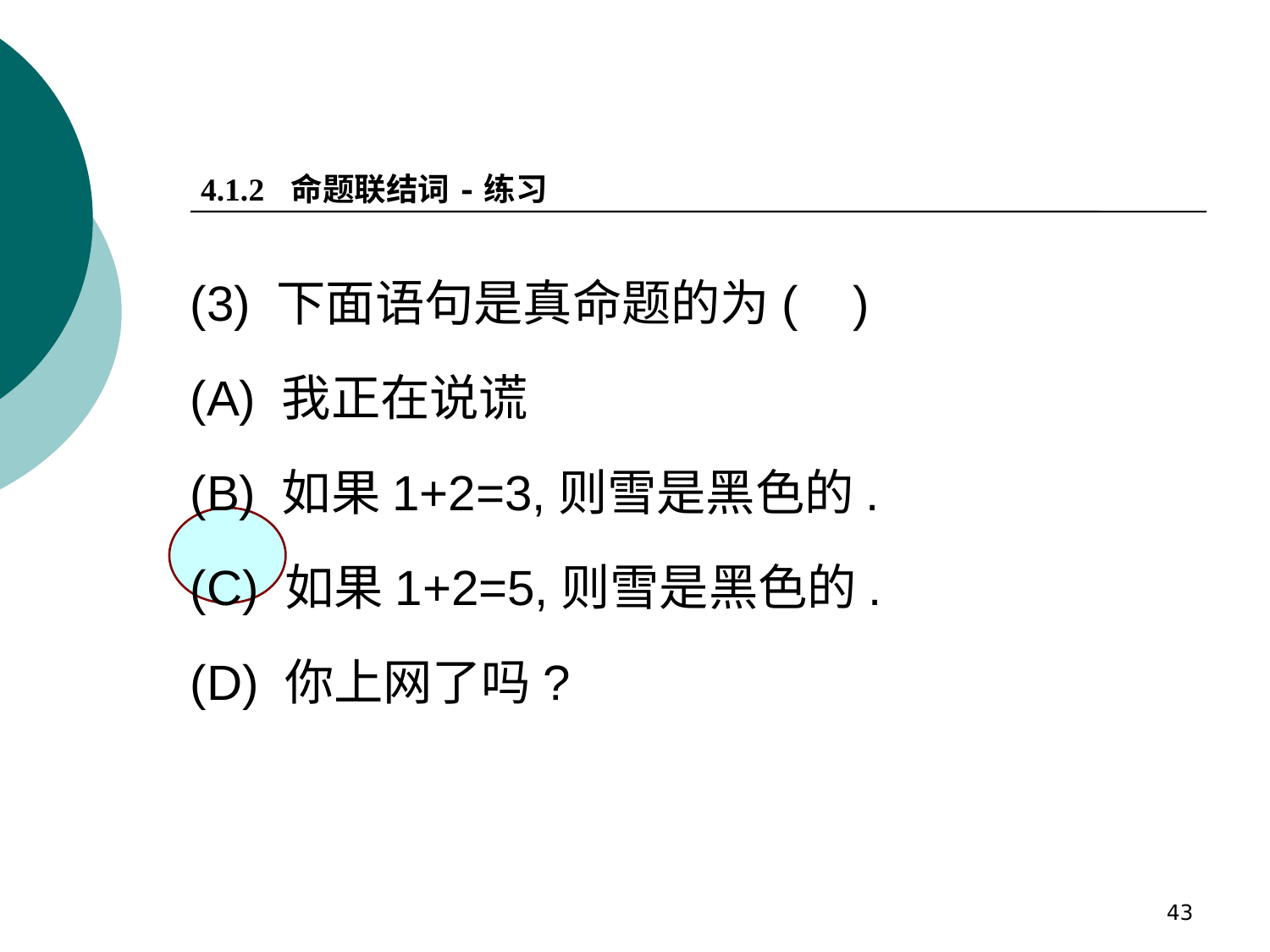

4.1.2 命题联结词-练习
(3) 下面语句是真命题的为(    )
(A) 我正在说谎
(B) 如果1+2=3,则雪是黑色的.
(C) 如果1+2=5,则雪是黑色的.
(D) 你上网了吗?

43